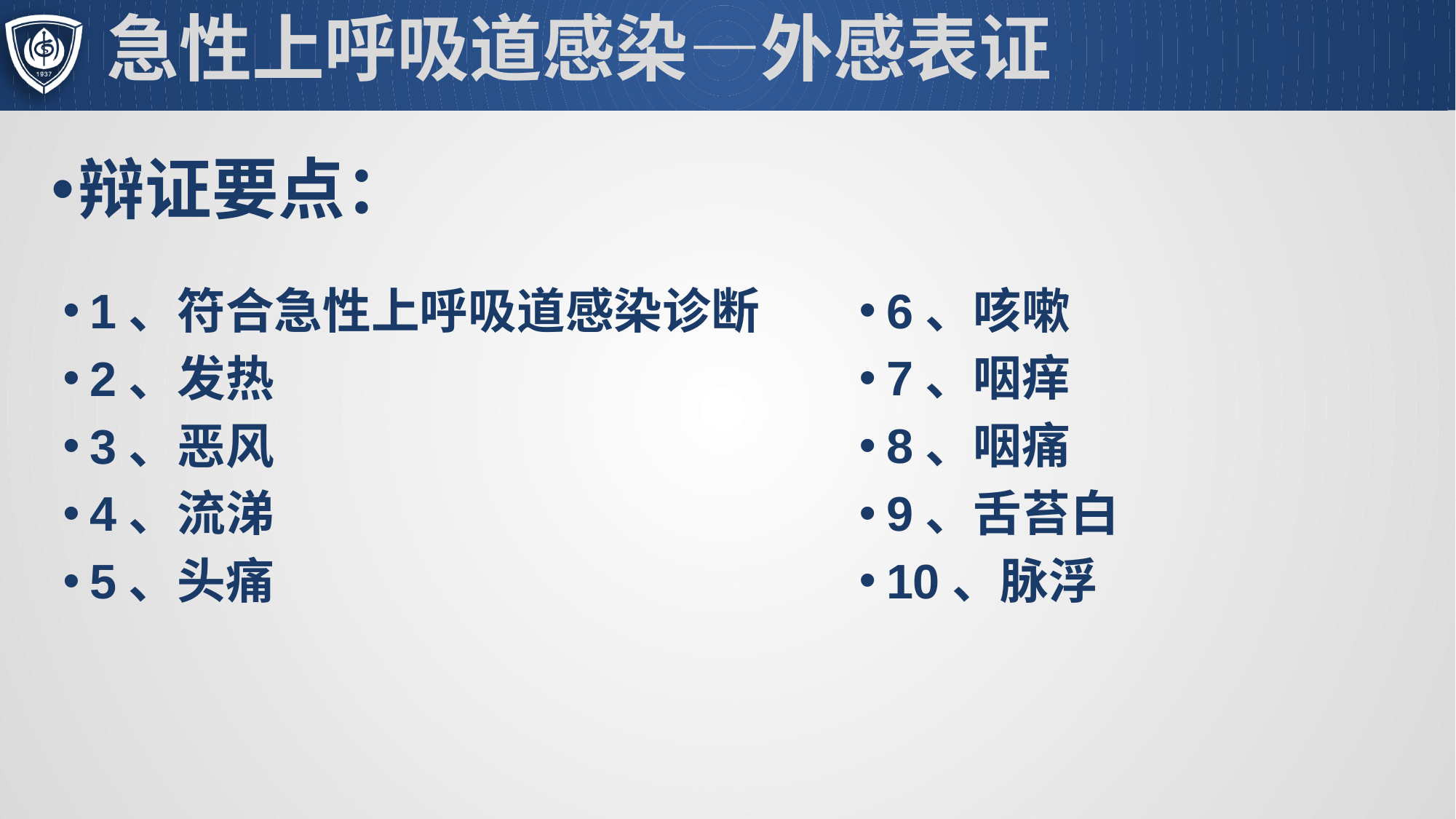

# 急性上呼吸道感染—外感表证
辩证要点：

1、符合急性上呼吸道感染诊断
2、发热
3、恶风
4、流涕
5、头痛

6、咳嗽
7、咽痒
8、咽痛
9、舌苔白
10、脉浮